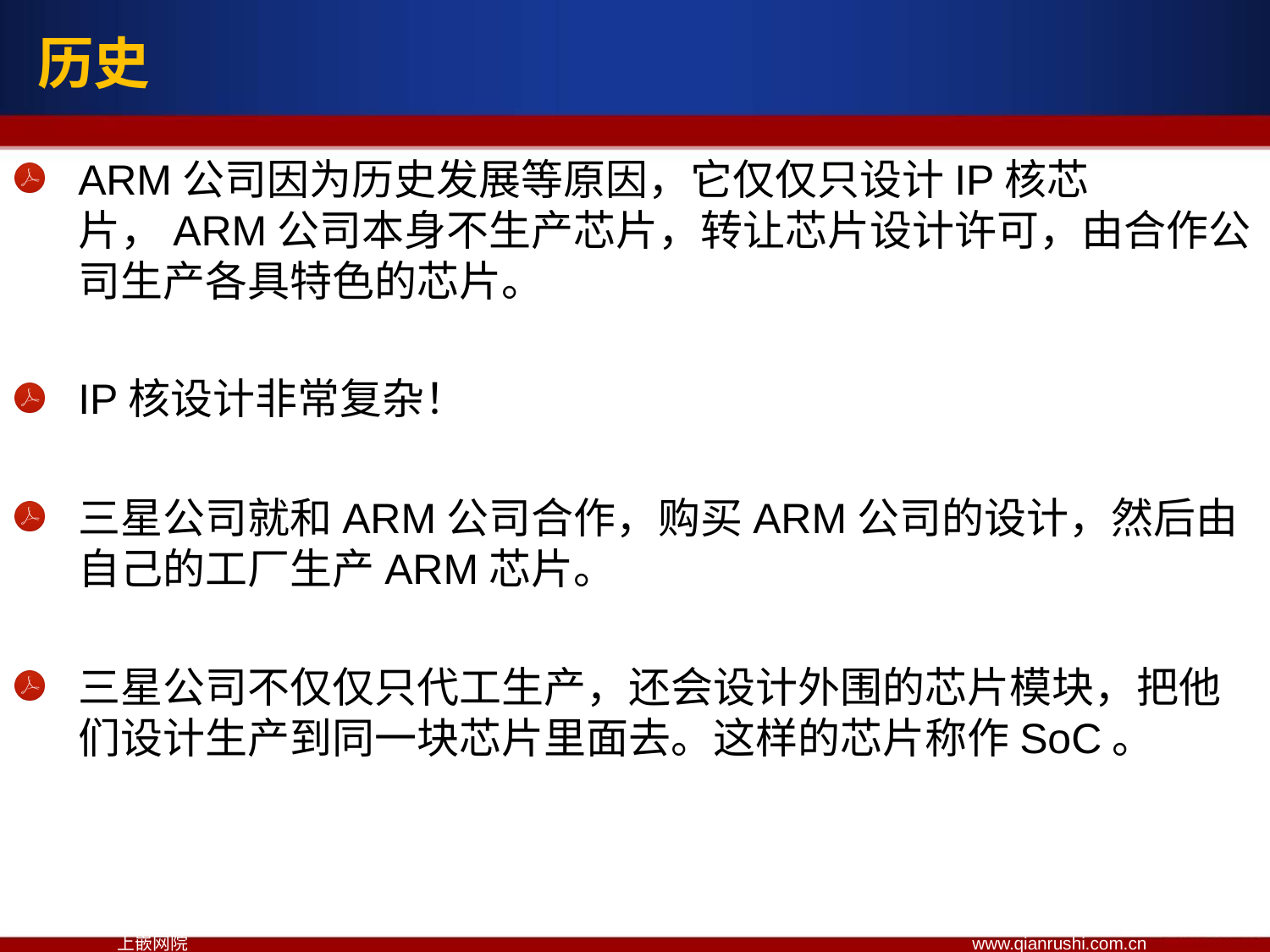

历史
ARM公司因为历史发展等原因，它仅仅只设计IP核芯片，ARM公司本身不生产芯片，转让芯片设计许可，由合作公司生产各具特色的芯片。

IP核设计非常复杂！

三星公司就和ARM公司合作，购买ARM公司的设计，然后由自己的工厂生产ARM芯片。

三星公司不仅仅只代工生产，还会设计外围的芯片模块，把他们设计生产到同一块芯片里面去。这样的芯片称作SoC。